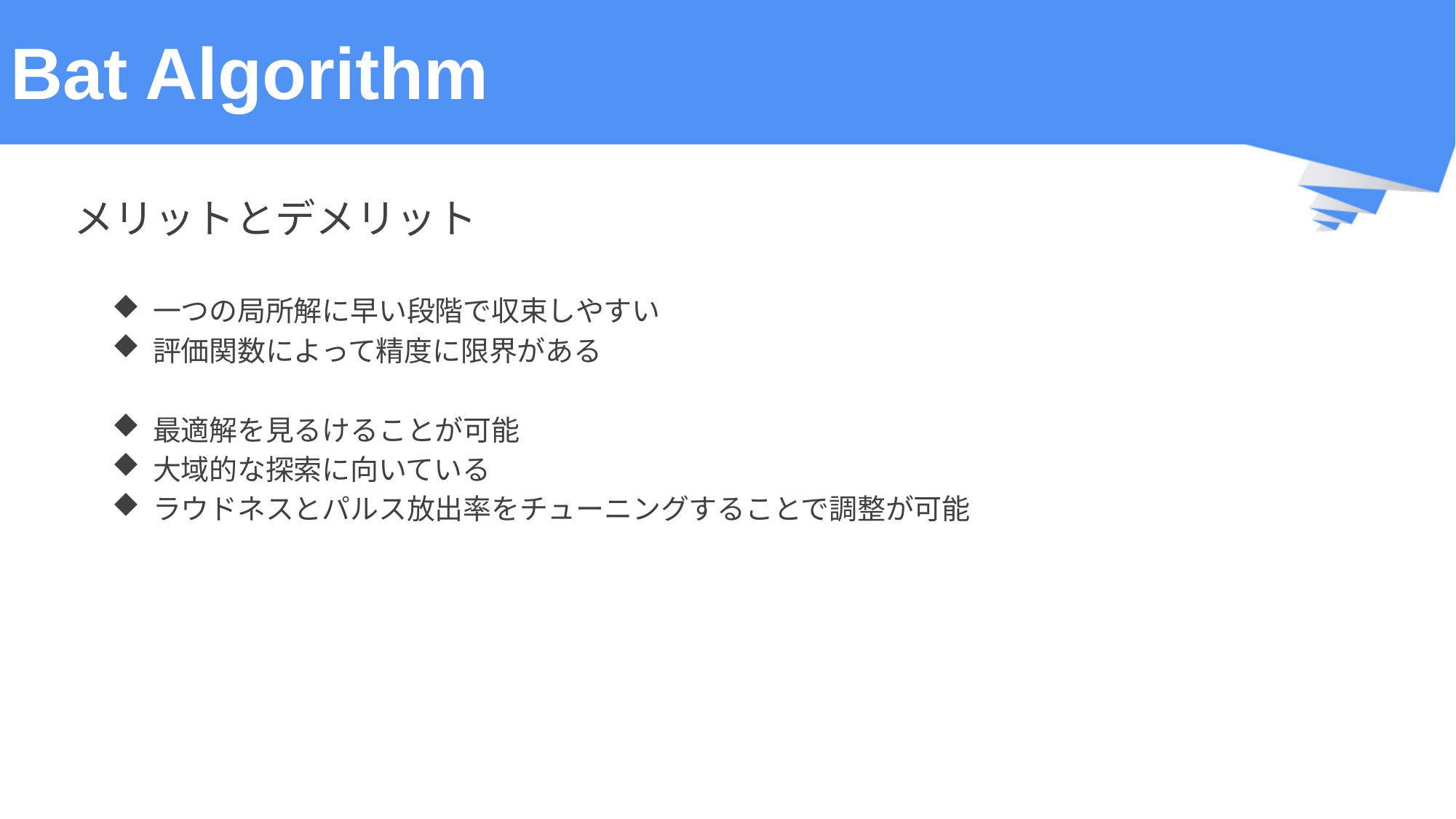

# Bat Algorithm
メリットとデメリット
一つの局所解に早い段階で収束しやすい
評価関数によって精度に限界がある

最適解を見るけることが可能
大域的な探索に向いている
ラウドネスとパルス放出率をチューニングすることで調整が可能